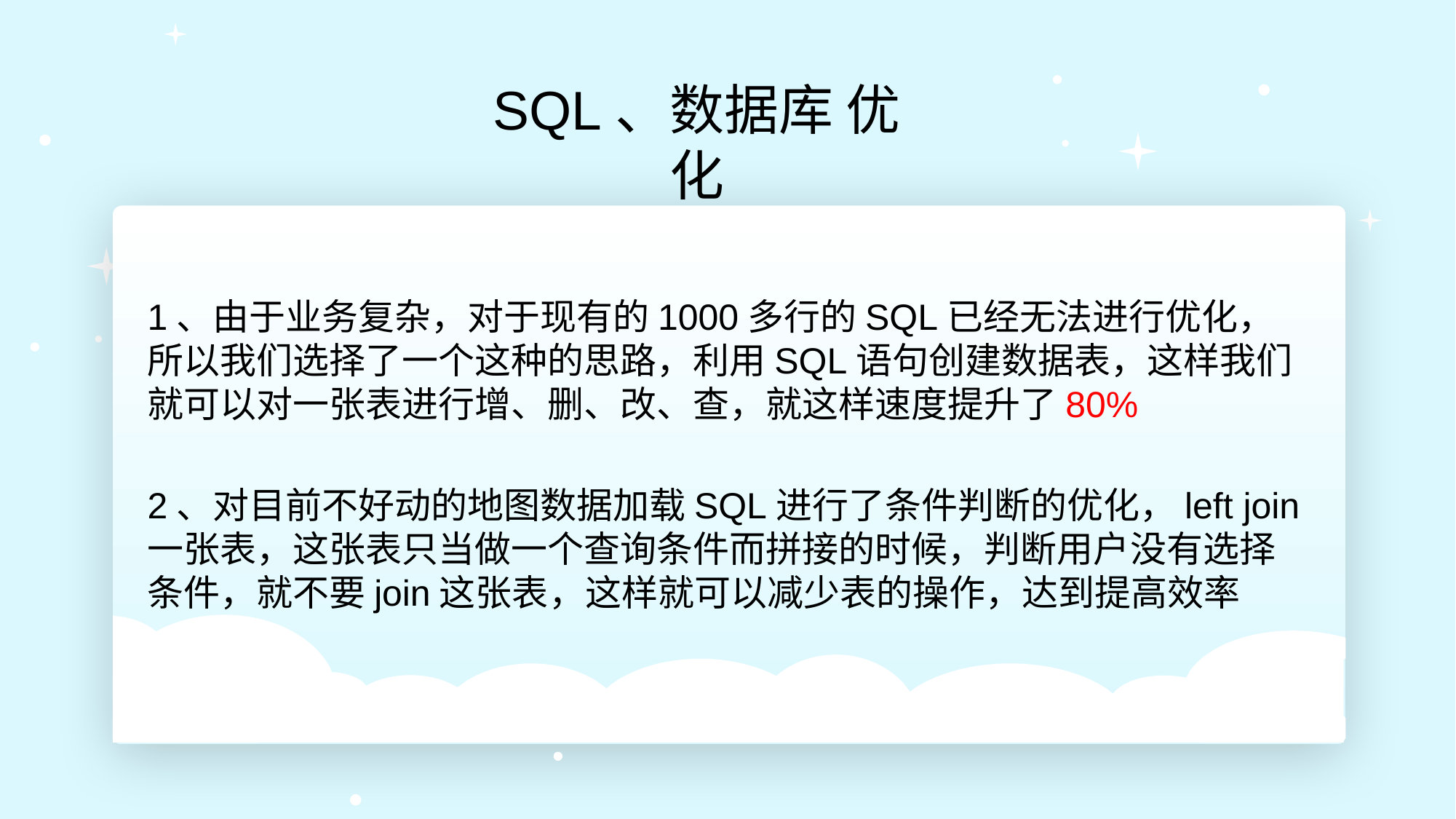

SQL、数据库 优化

1、由于业务复杂，对于现有的1000多行的SQL已经无法进行优化，所以我们选择了一个这种的思路，利用SQL语句创建数据表，这样我们就可以对一张表进行增、删、改、查，就这样速度提升了80%
2、对目前不好动的地图数据加载SQL进行了条件判断的优化，left join一张表，这张表只当做一个查询条件而拼接的时候，判断用户没有选择条件，就不要join这张表，这样就可以减少表的操作，达到提高效率